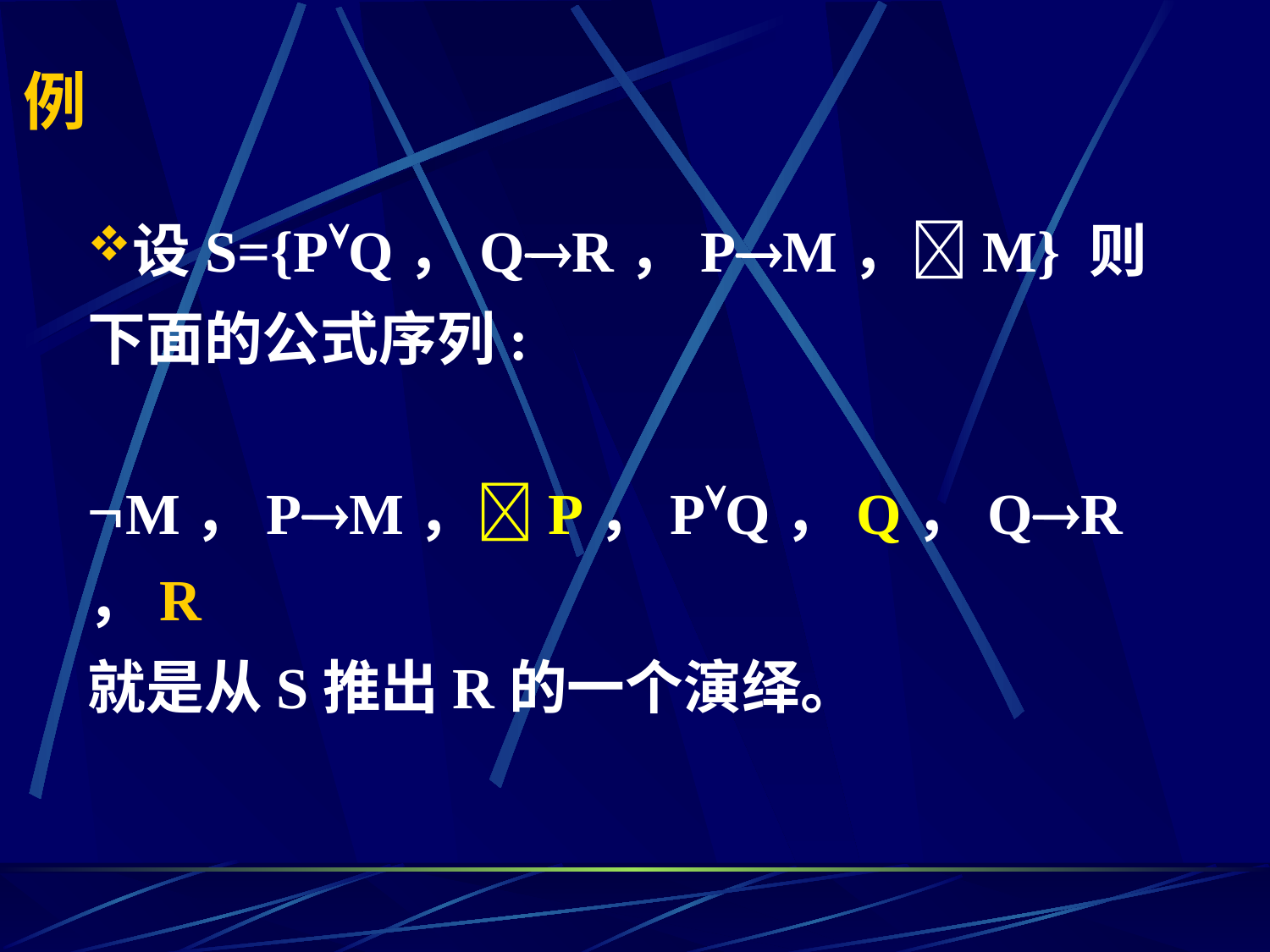

# 例
设S={P∨Q，Q→R，P→M，¬M} 则下面的公式序列:
 ¬M，P→M，¬P，P∨Q，Q，Q→R，R
就是从S推出R的一个演绎。

62